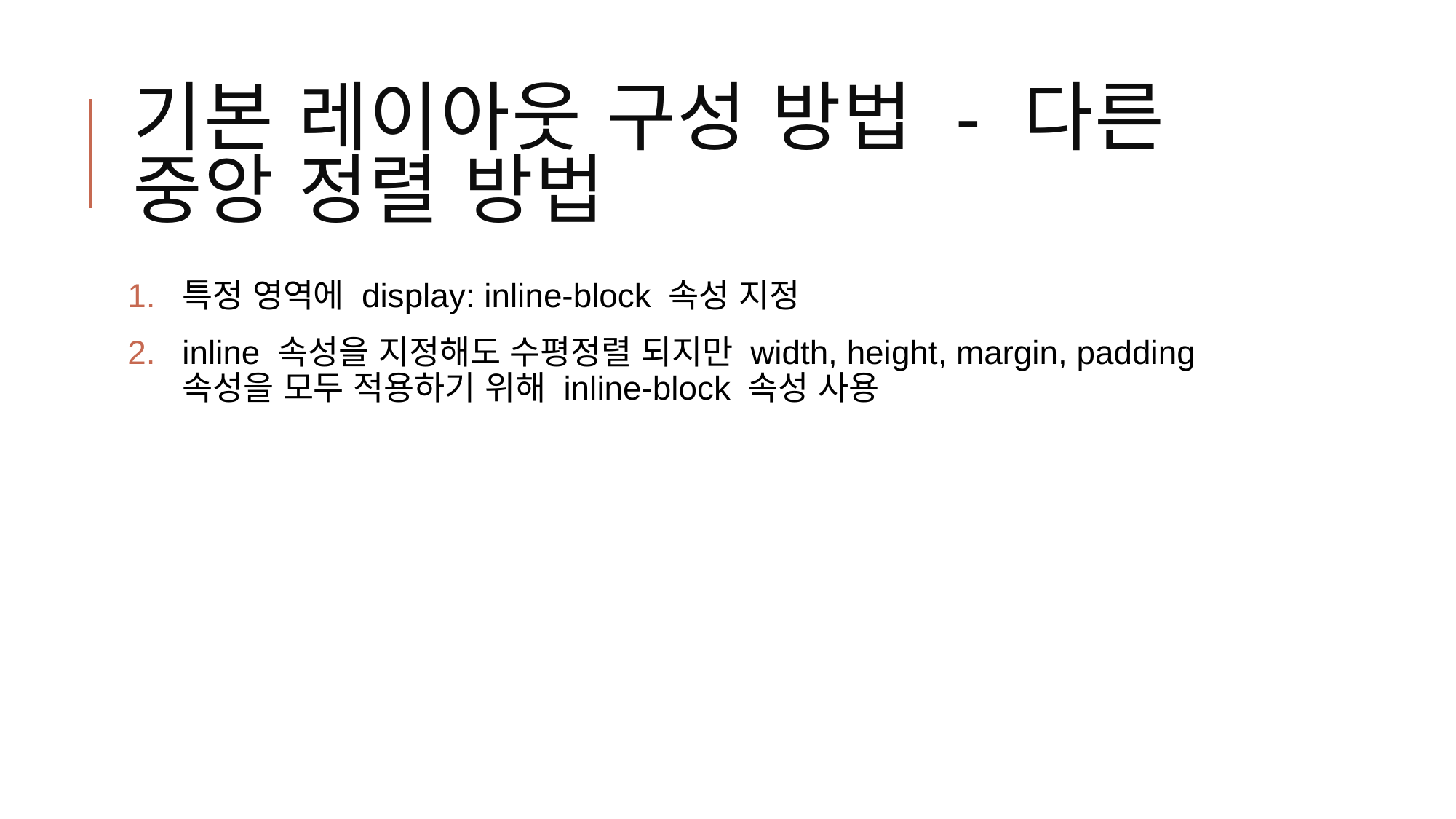

# 기본 레이아웃 구성 방법 - 다른 중앙 정렬 방법
특정 영역에 display: inline-block 속성 지정
inline 속성을 지정해도 수평정렬 되지만 width, height, margin, padding 속성을 모두 적용하기 위해 inline-block 속성 사용